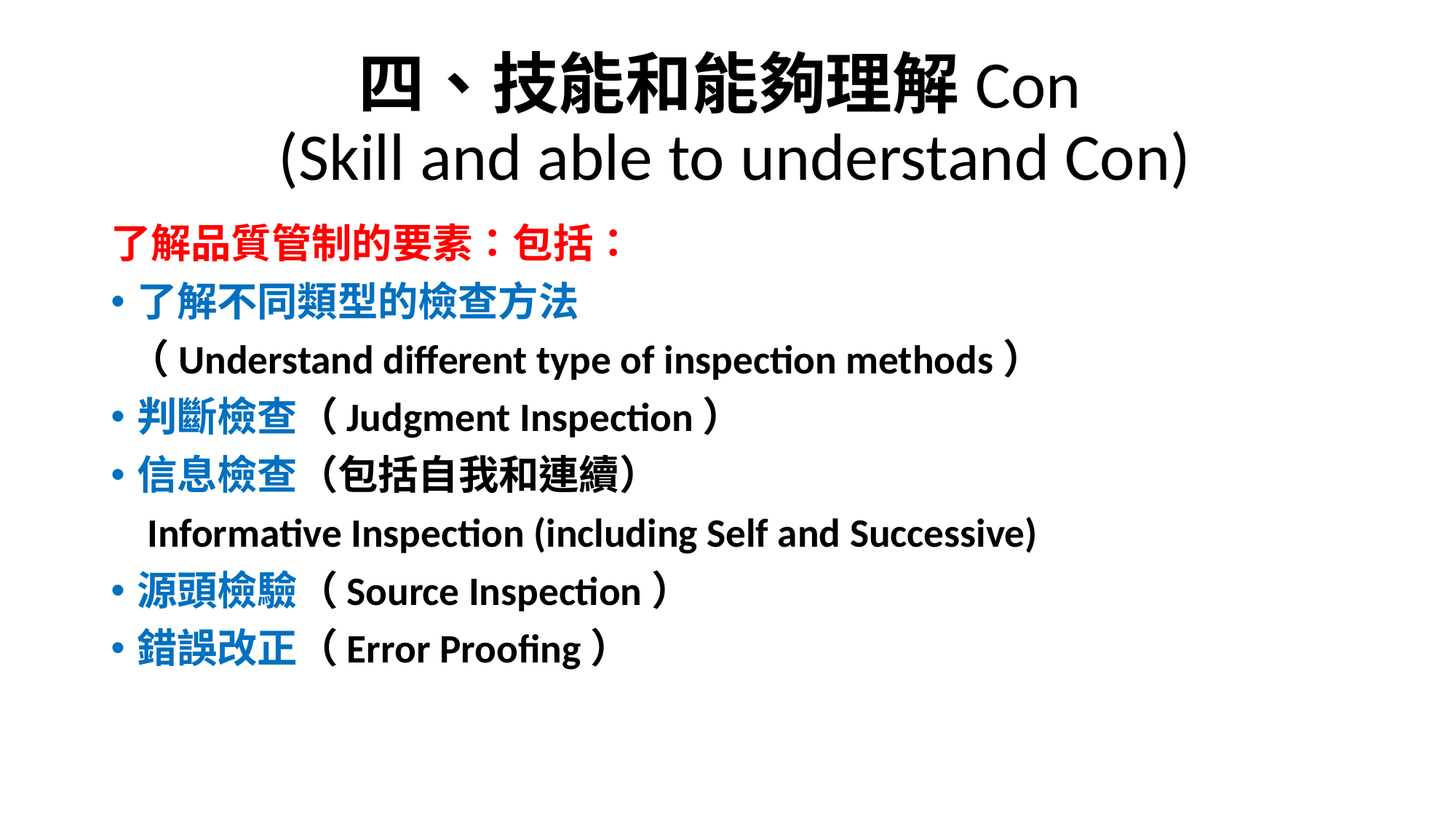

# 四、技能和能夠理解Con (Skill and able to understand Con)
了解品質管制的要素：包括：
了解不同類型的檢查方法
 （Understand different type of inspection methods）
判斷檢查（Judgment Inspection）
信息檢查（包括自我和連續）
    Informative Inspection (including Self and Successive)
源頭檢驗（Source Inspection）
錯誤改正（Error Proofing）